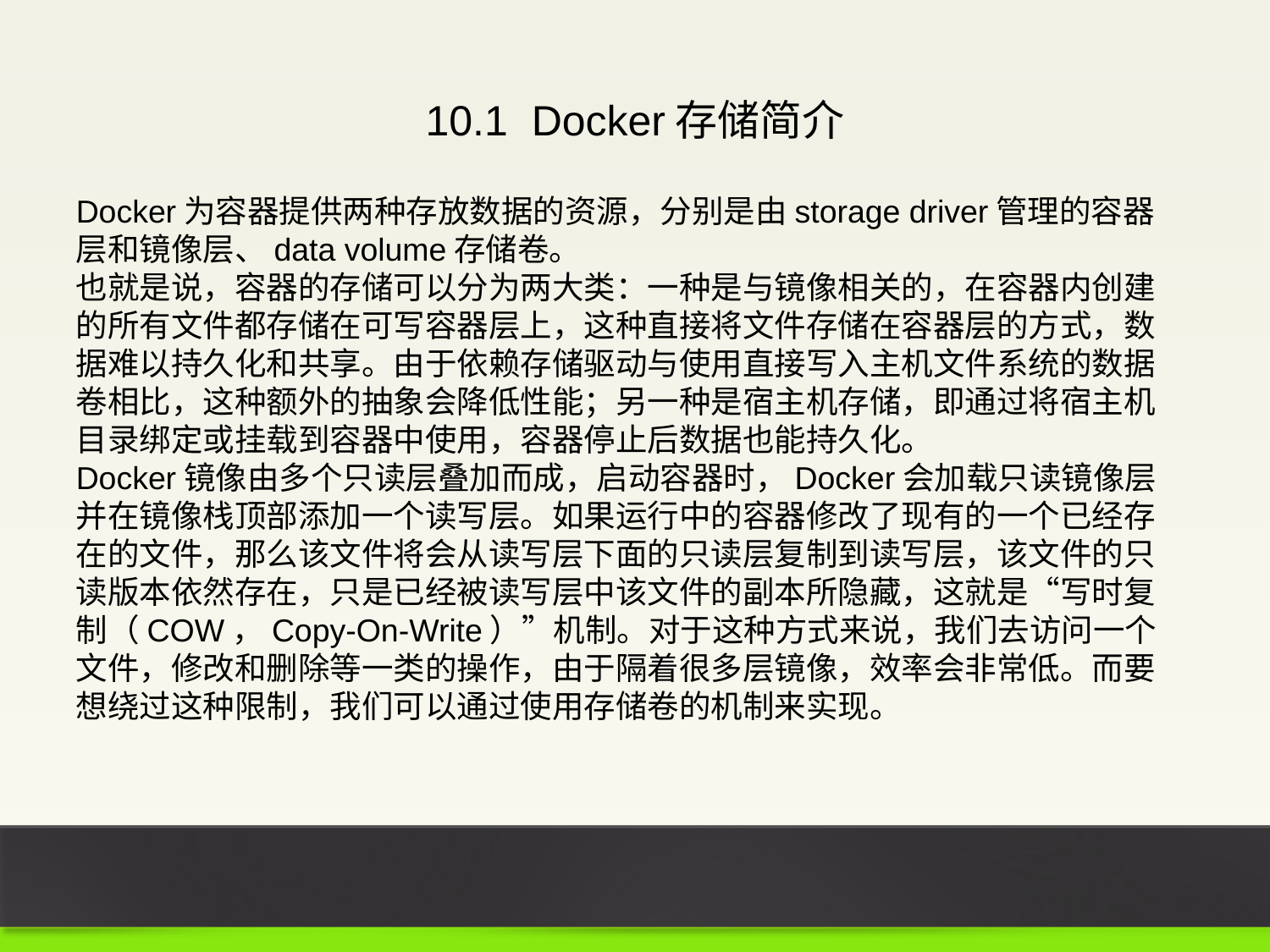

10.1  Docker存储简介
Docker为容器提供两种存放数据的资源，分别是由storage driver管理的容器层和镜像层、data volume存储卷。
也就是说，容器的存储可以分为两大类：一种是与镜像相关的，在容器内创建的所有文件都存储在可写容器层上，这种直接将文件存储在容器层的方式，数据难以持久化和共享。由于依赖存储驱动与使用直接写入主机文件系统的数据卷相比，这种额外的抽象会降低性能；另一种是宿主机存储，即通过将宿主机目录绑定或挂载到容器中使用，容器停止后数据也能持久化。
Docker镜像由多个只读层叠加而成，启动容器时，Docker会加载只读镜像层并在镜像栈顶部添加一个读写层。如果运行中的容器修改了现有的一个已经存在的文件，那么该文件将会从读写层下面的只读层复制到读写层，该文件的只读版本依然存在，只是已经被读写层中该文件的副本所隐藏，这就是“写时复制（COW，Copy-On-Write）”机制。对于这种方式来说，我们去访问一个文件，修改和删除等一类的操作，由于隔着很多层镜像，效率会非常低。而要想绕过这种限制，我们可以通过使用存储卷的机制来实现。